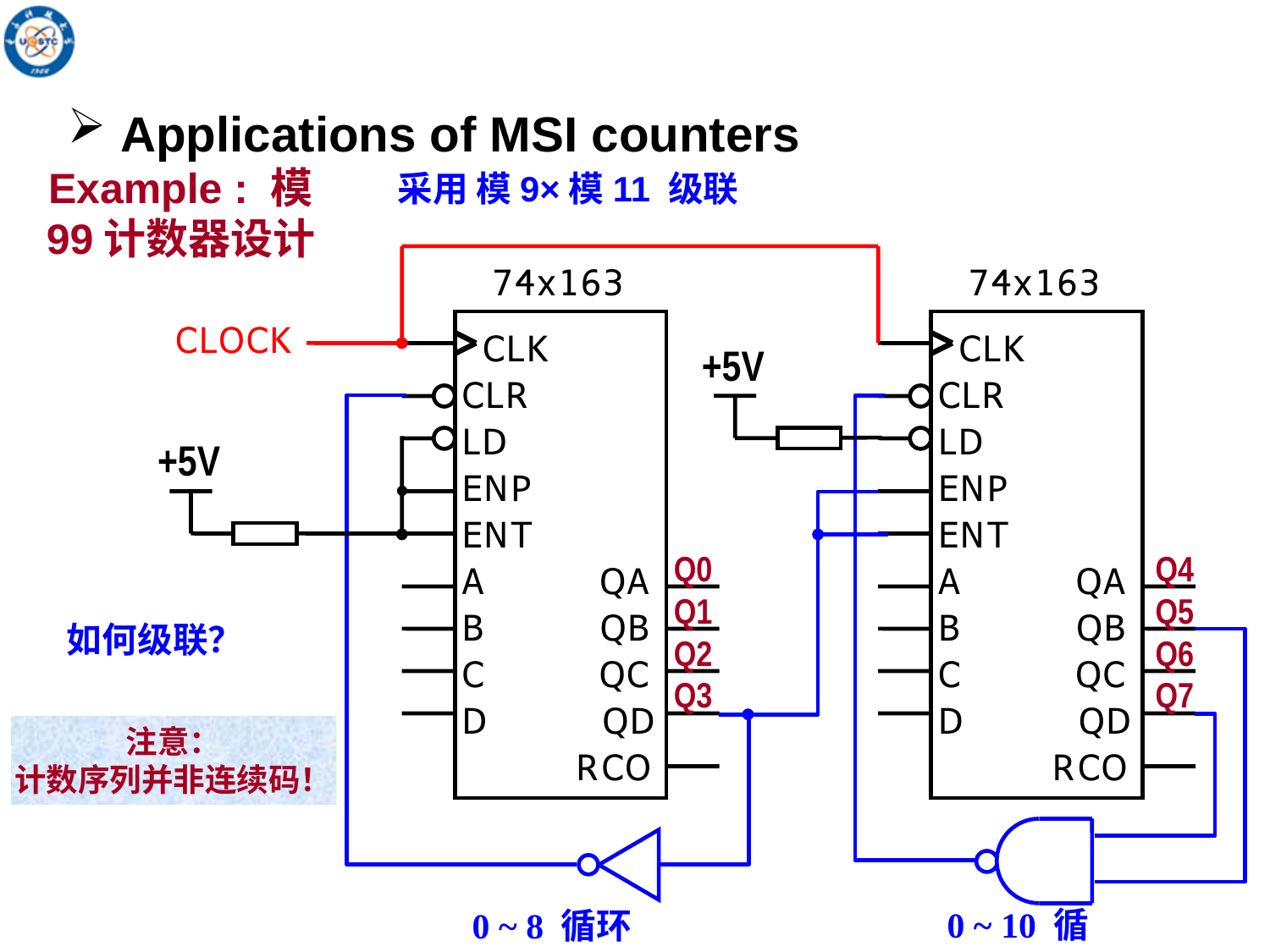

Applications of MSI counters
Example : 模99计数器设计
采用 模9×模11 级联

CLOCK

74x163
  CLK
CLR
LD
ENP
ENT
A           QA
B           QB
C           QC
D           QD
           RCO

74x163
  CLK
CLR
LD
ENP
ENT
A           QA
B           QB
C           QC
D           QD
           RCO

+5V

+5V

Q0
Q4
Q1
Q5
Q2
Q6
Q3
Q7
如何级联？

注意：
计数序列并非连续码！

0 ~ 8 循环
0 ~ 10 循环